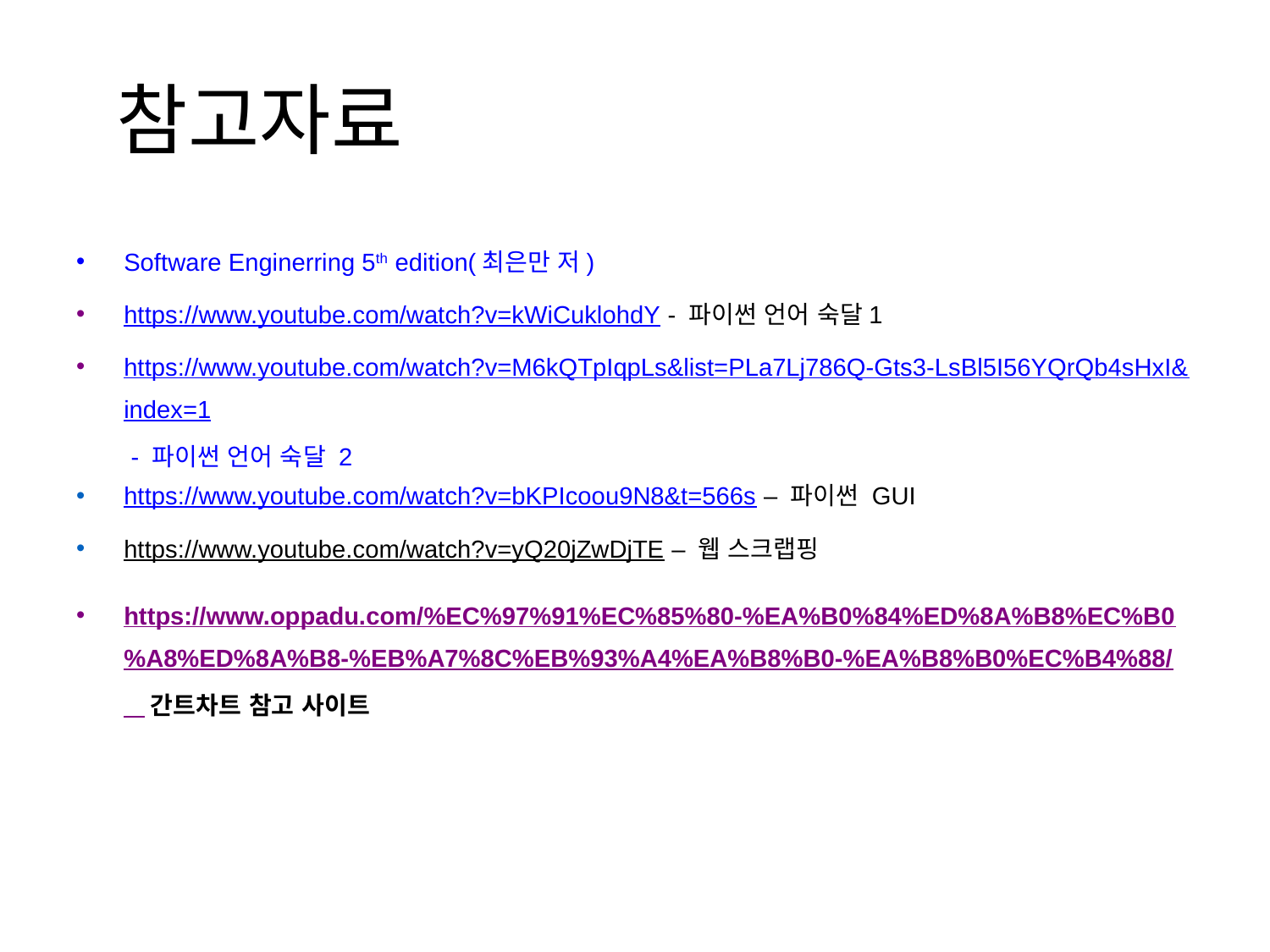

# 참고자료
Software Enginerring 5th edition(최은만 저)
https://www.youtube.com/watch?v=kWiCuklohdY - 파이썬 언어 숙달1
https://www.youtube.com/watch?v=M6kQTpIqpLs&list=PLa7Lj786Q-Gts3-LsBl5I56YQrQb4sHxI&index=1 - 파이썬 언어 숙달 2
https://www.youtube.com/watch?v=bKPIcoou9N8&t=566s – 파이썬 GUI
https://www.youtube.com/watch?v=yQ20jZwDjTE – 웹 스크랩핑
https://www.oppadu.com/%EC%97%91%EC%85%80-%EA%B0%84%ED%8A%B8%EC%B0%A8%ED%8A%B8-%EB%A7%8C%EB%93%A4%EA%B8%B0-%EA%B8%B0%EC%B4%88/   간트차트 참고 사이트